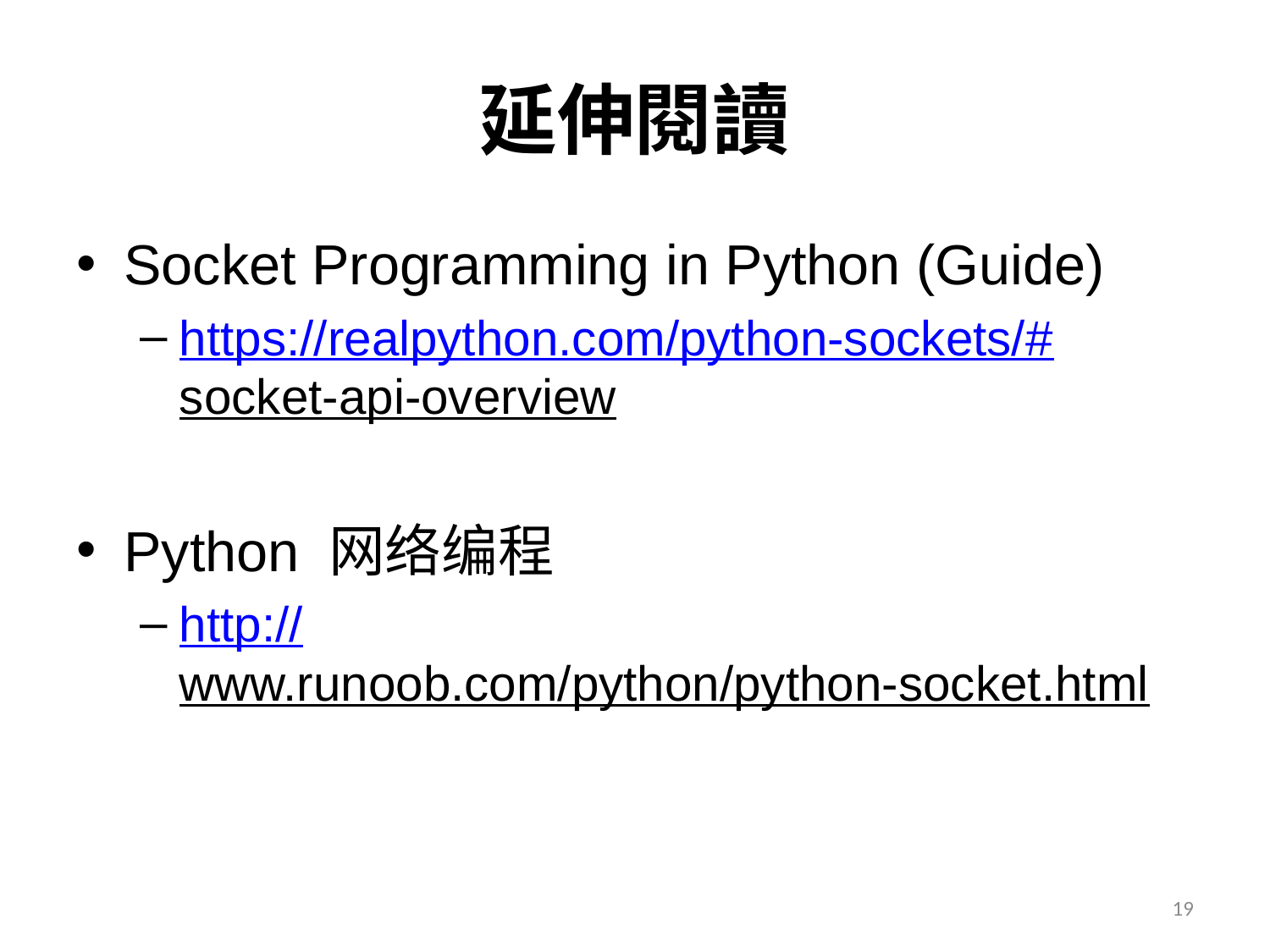

# 延伸閱讀
Socket Programming in Python (Guide)
https://realpython.com/python-sockets/#socket-api-overview

Python 网络编程
http://www.runoob.com/python/python-socket.html
19